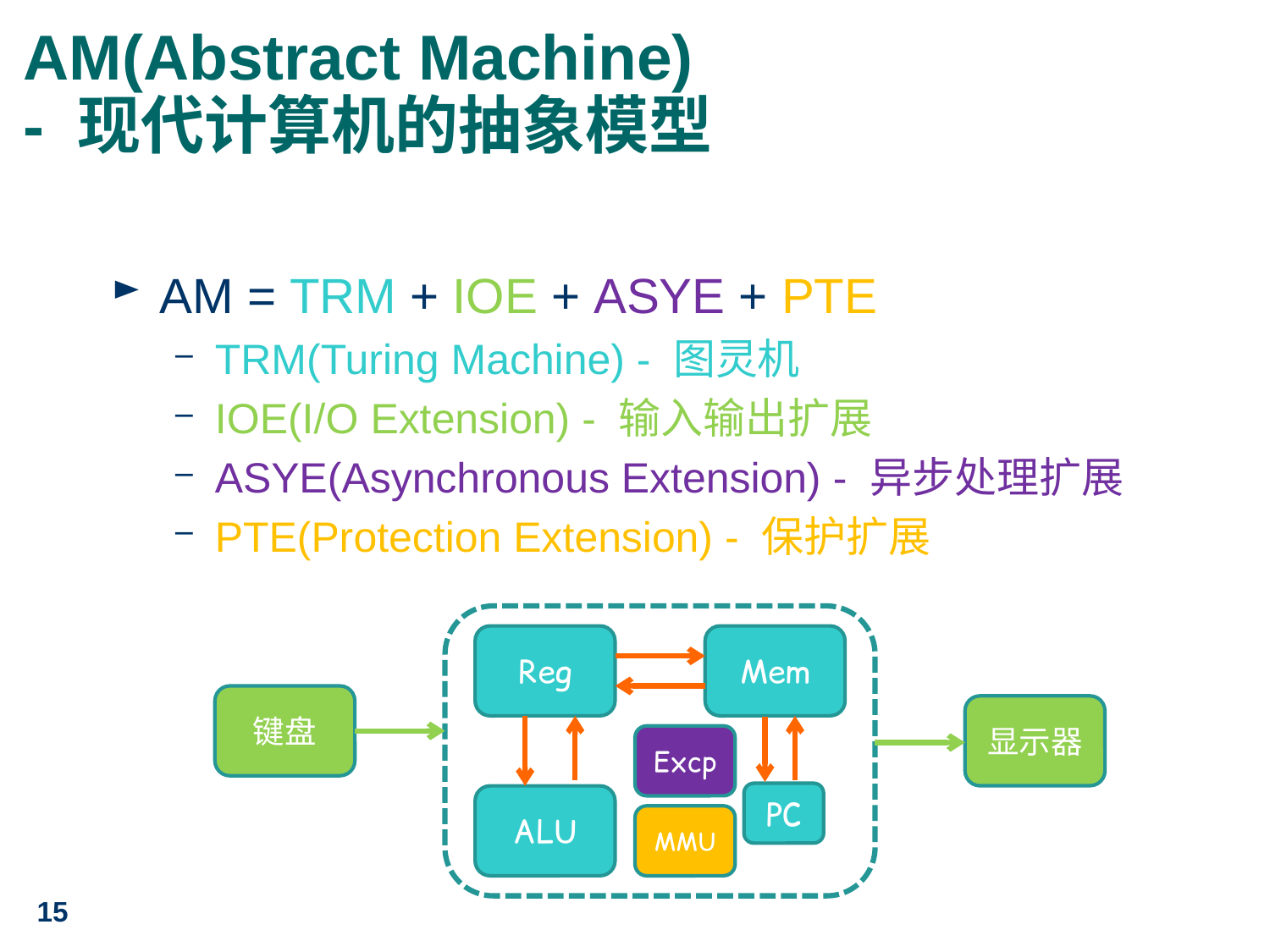

# AM(Abstract Machine) - 现代计算机的抽象模型
AM = TRM + IOE + ASYE + PTE
TRM(Turing Machine) - 图灵机
IOE(I/O Extension) - 输入输出扩展
ASYE(Asynchronous Extension) - 异步处理扩展
PTE(Protection Extension) - 保护扩展

Reg
Mem
ALU
键盘
显示器
Excp
PC
MMU
15